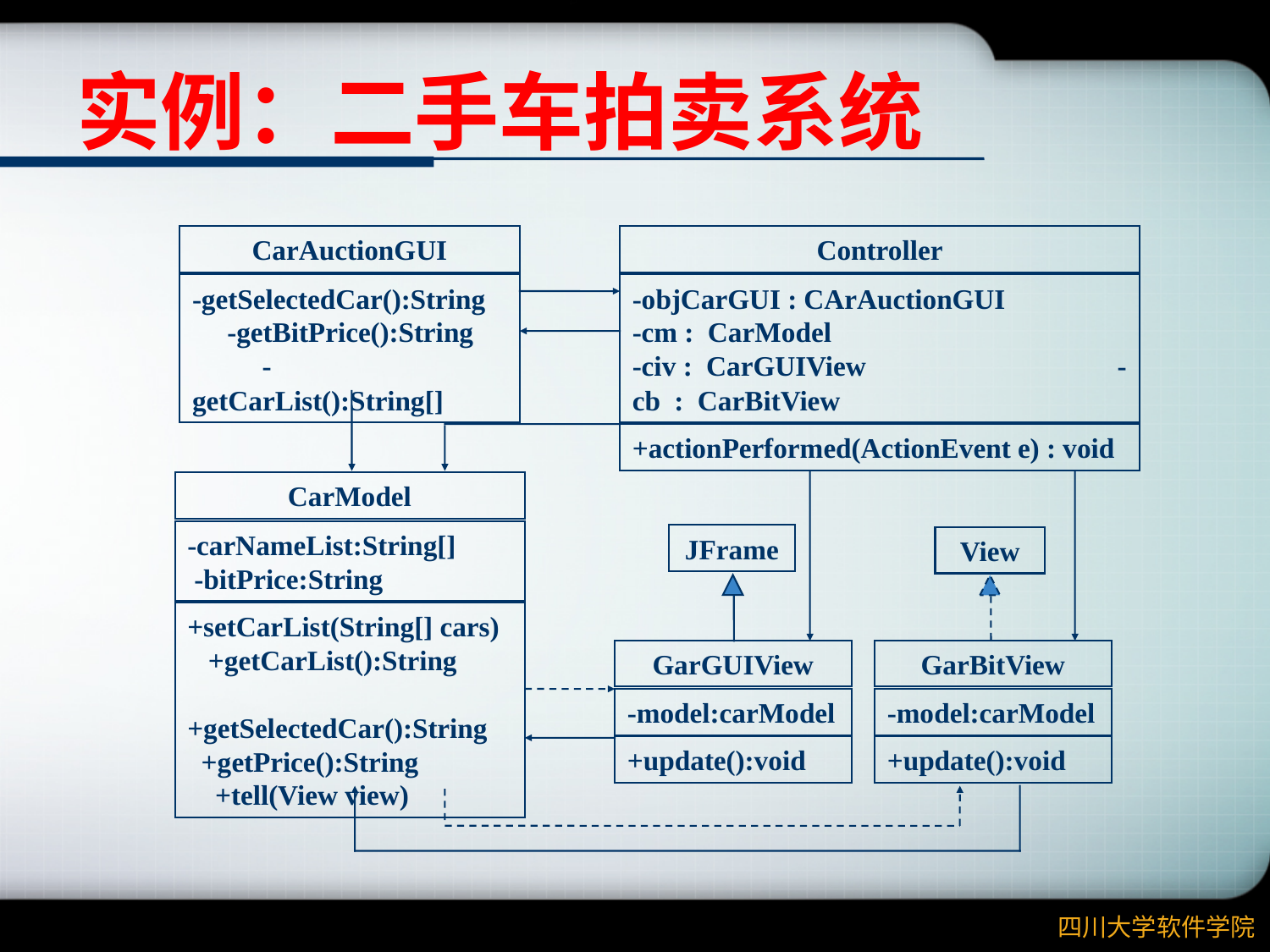

# 实例：二手车拍卖系统
CarAuctionGUI
-getSelectedCar():String         -getBitPrice():String               -getCarList():String[]
Controller
-objCarGUI : CArAuctionGUI                 -cm :  CarModel                                          -civ :  CarGUIView                                    -cb  :  CarBitView
+actionPerformed(ActionEvent e) : void

CarModel
-carNameList:String[]          -bitPrice:String
+setCarList(String[] cars)     +getCarList():String              +getSelectedCar():String      +getPrice():String                  +tell(View view)
JFrame
View

GarGUIView
-model:carModel
+update():void
GarBitView
-model:carModel
+update():void